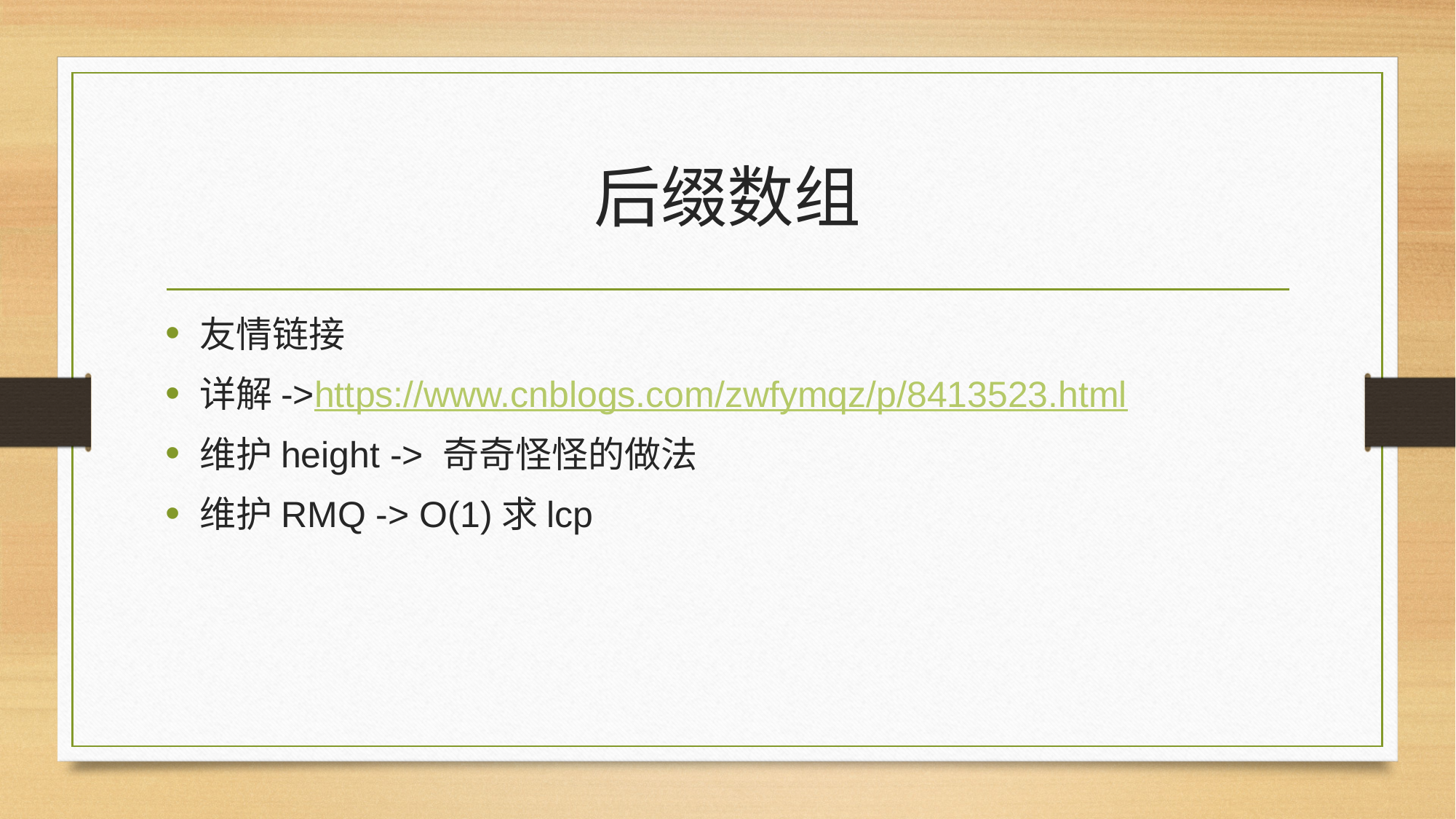

# 后缀数组
友情链接
详解->https://www.cnblogs.com/zwfymqz/p/8413523.html
维护height -> 奇奇怪怪的做法
维护RMQ -> O(1)求lcp